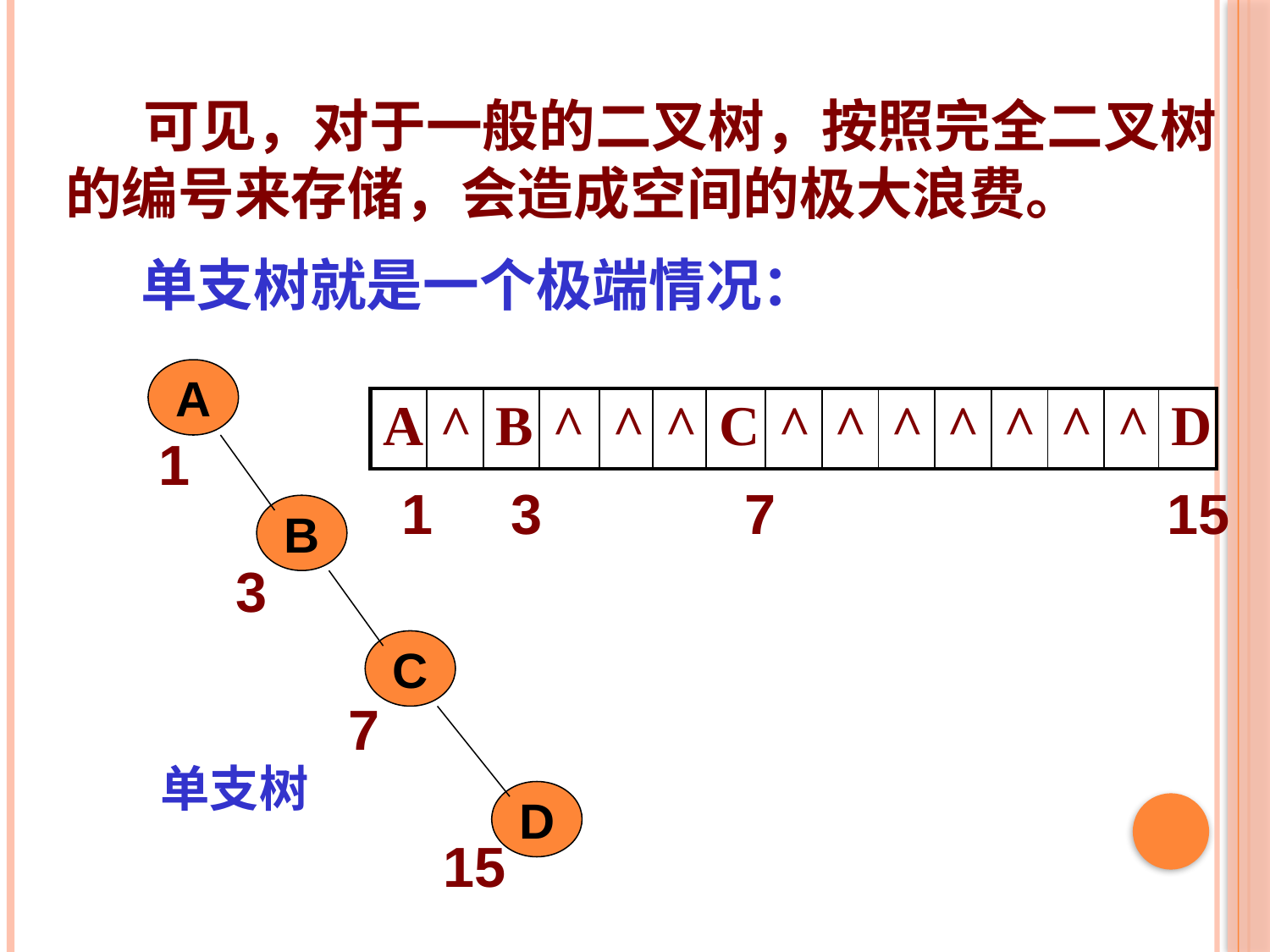

可见，对于一般的二叉树，按照完全二叉树的编号来存储，会造成空间的极大浪费。
单支树就是一个极端情况：
A

B

C

D
单支树
1
3
7
15
| A | ^ | B | ^ | ^ | ^ | C | ^ | ^ | ^ | ^ | ^ | ^ | ^ | D |
| --- | --- | --- | --- | --- | --- | --- | --- | --- | --- | --- | --- | --- | --- | --- |
1     3             7                         15